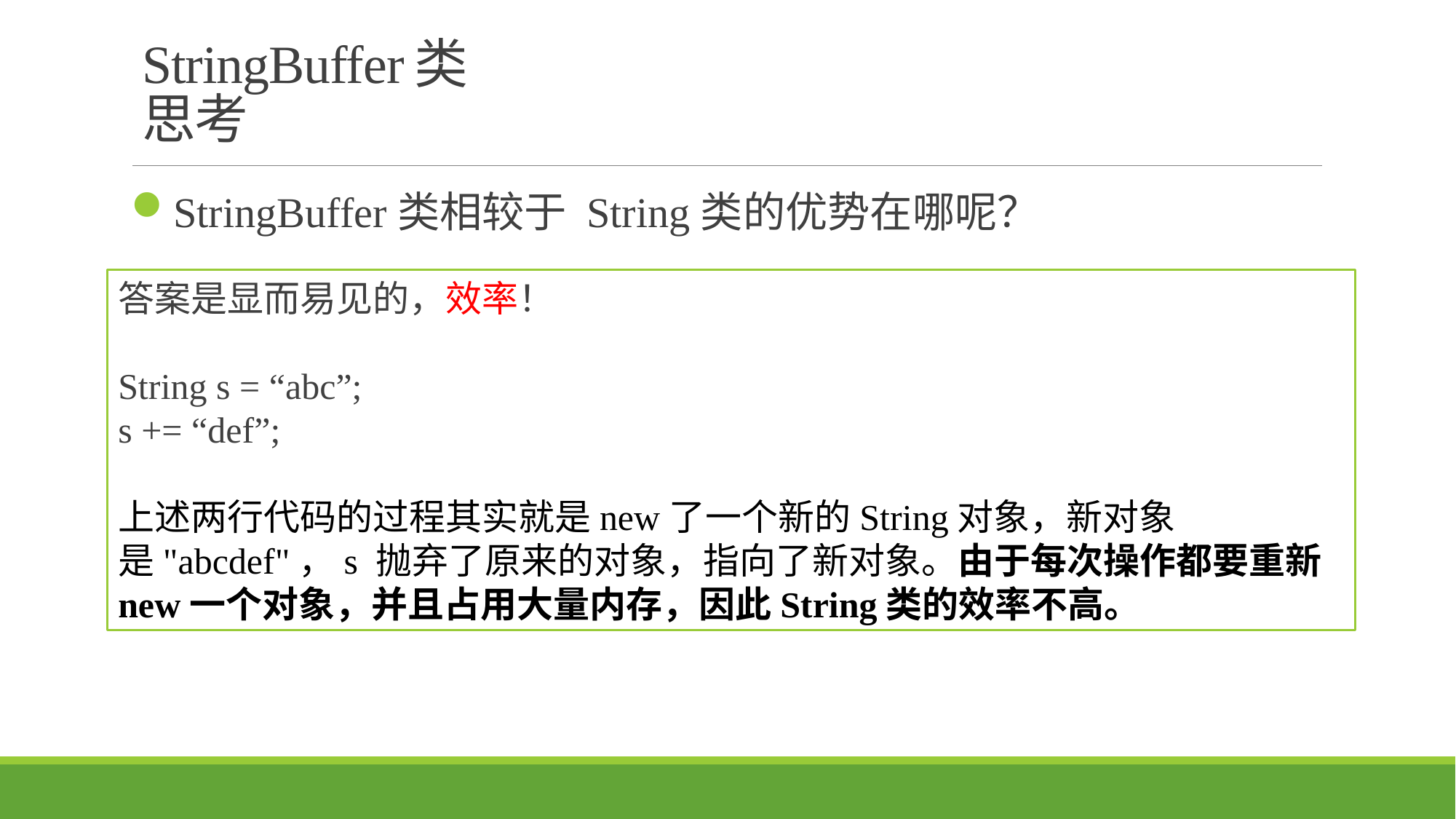

# StringBuffer类 思考
StringBuffer类相较于 String类的优势在哪呢？
答案是显而易见的，效率！

String s = “abc”;
s += “def”;

上述两行代码的过程其实就是new了一个新的String对象，新对象是"abcdef"，s 抛弃了原来的对象，指向了新对象。由于每次操作都要重新new一个对象，并且占用大量内存，因此String类的效率不高。